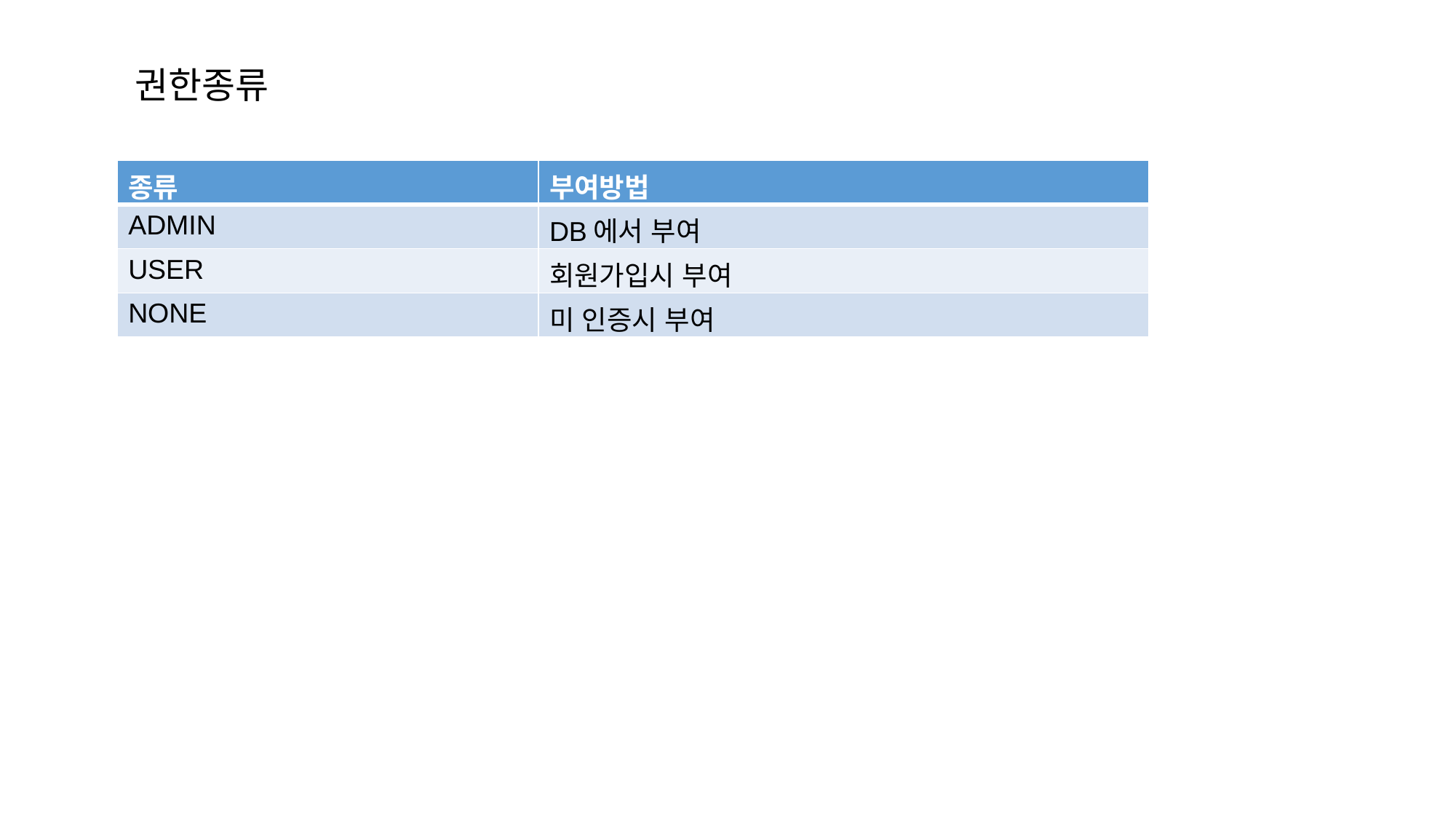

권한종류
| 종류 | 부여방법 |
| --- | --- |
| ADMIN | DB에서 부여 |
| USER | 회원가입시 부여 |
| NONE | 미 인증시 부여 |